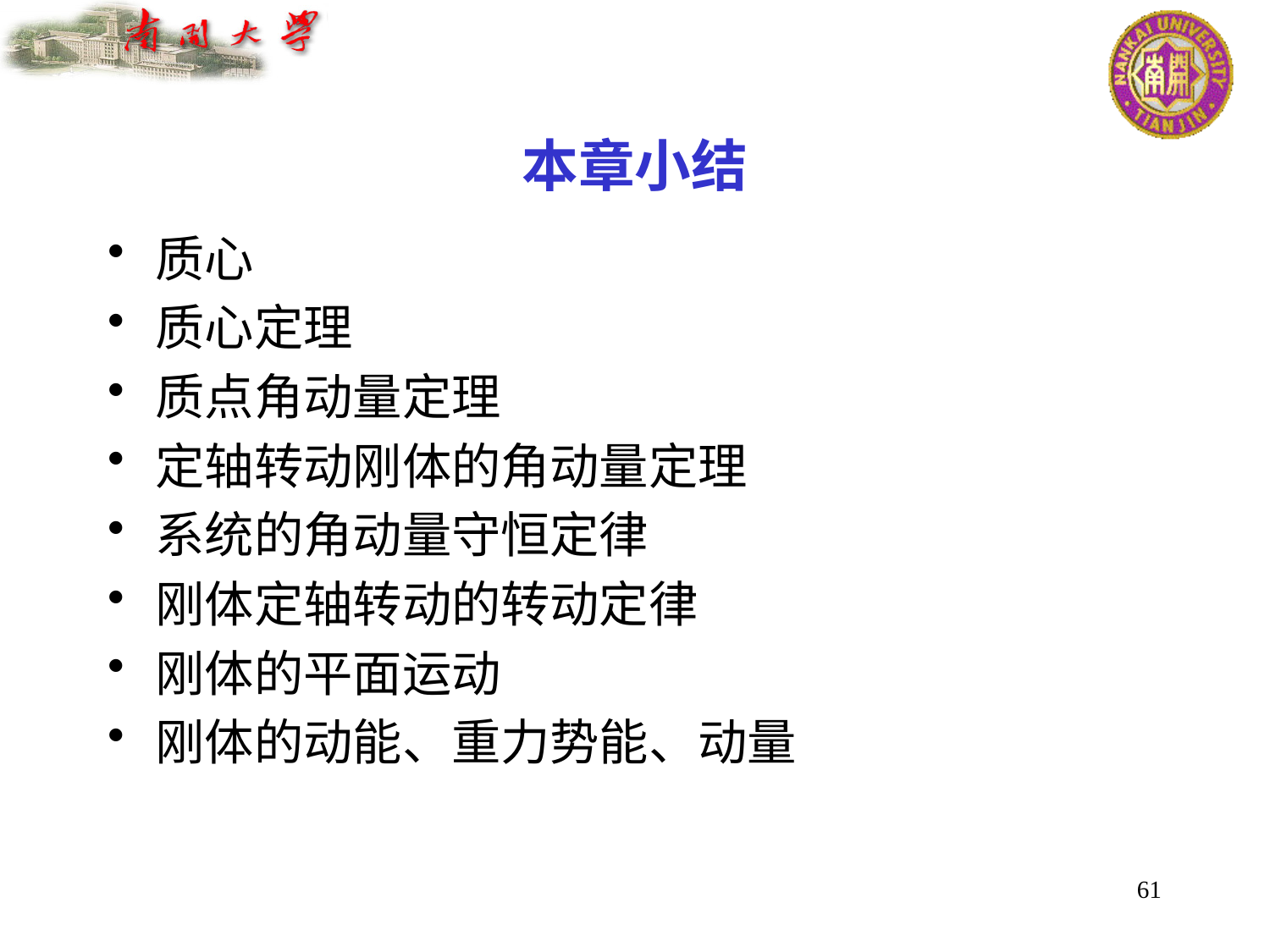

# 本章小结
质心
质心定理
质点角动量定理
定轴转动刚体的角动量定理
系统的角动量守恒定律
刚体定轴转动的转动定律
刚体的平面运动
刚体的动能、重力势能、动量
61